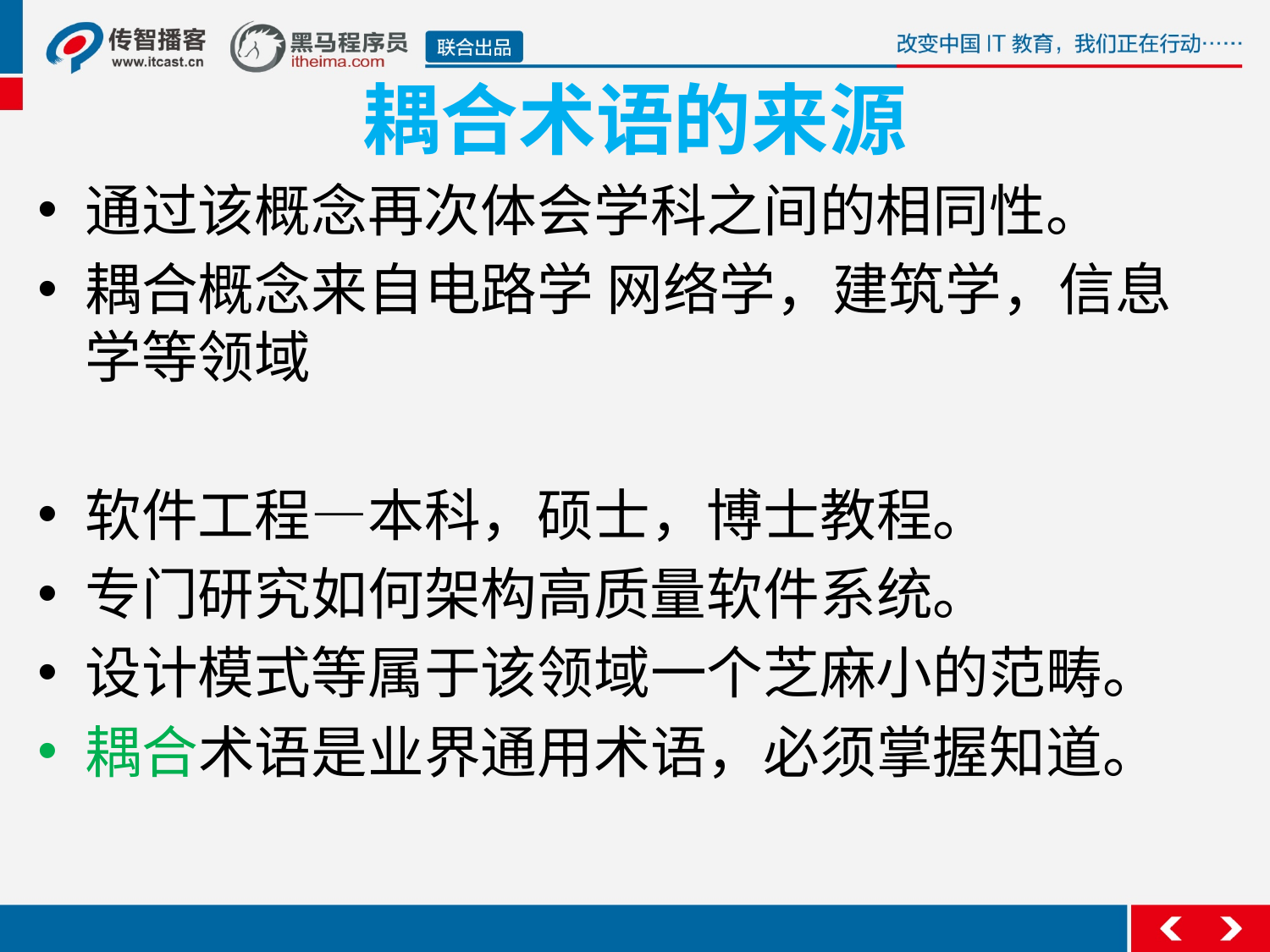

# 耦合术语的来源
通过该概念再次体会学科之间的相同性。
耦合概念来自电路学 网络学，建筑学，信息学等领域

软件工程—本科，硕士，博士教程。
专门研究如何架构高质量软件系统。
设计模式等属于该领域一个芝麻小的范畴。
耦合术语是业界通用术语，必须掌握知道。